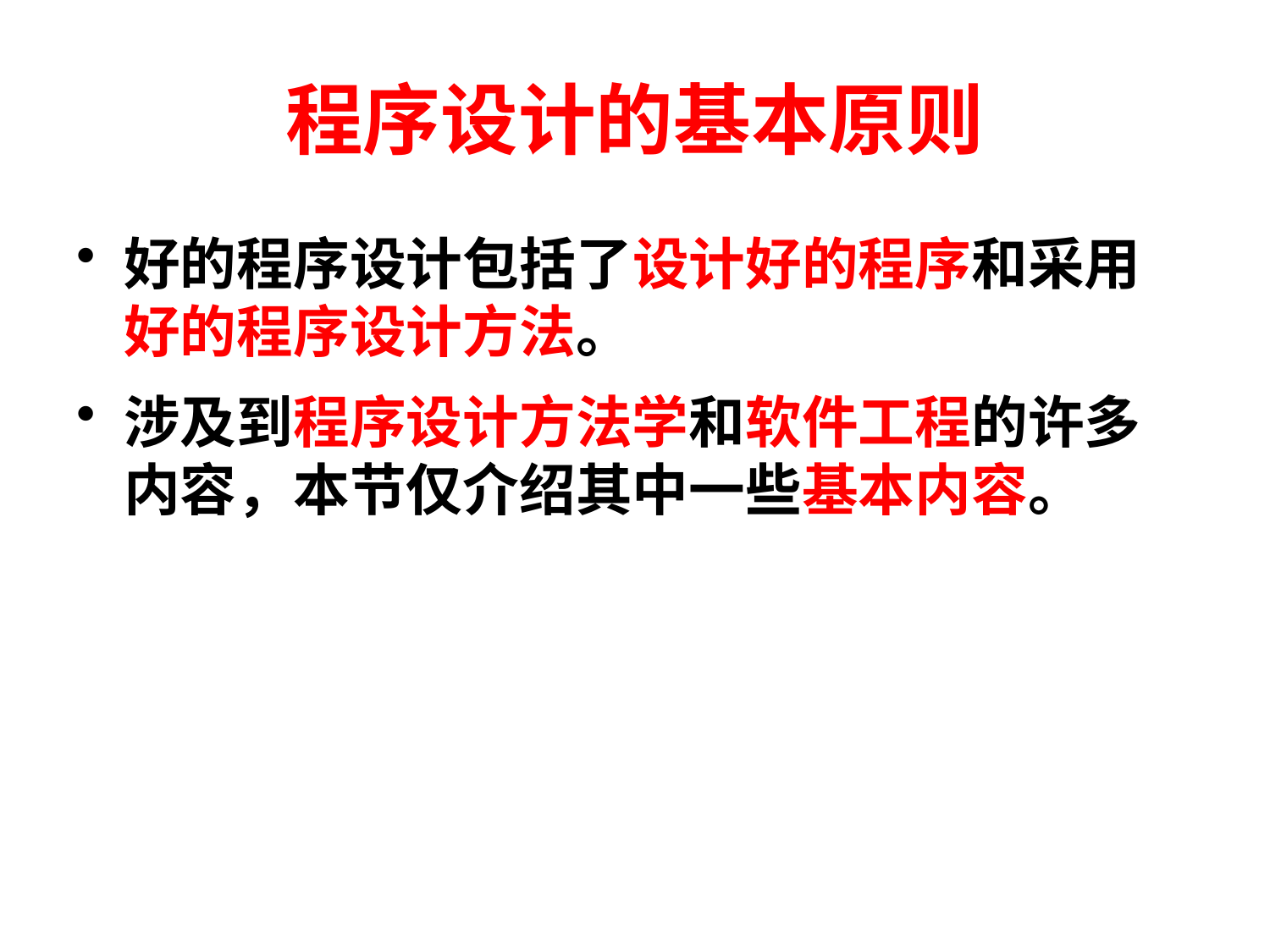

# 程序设计的基本原则
好的程序设计包括了设计好的程序和采用好的程序设计方法。
涉及到程序设计方法学和软件工程的许多内容，本节仅介绍其中一些基本内容。